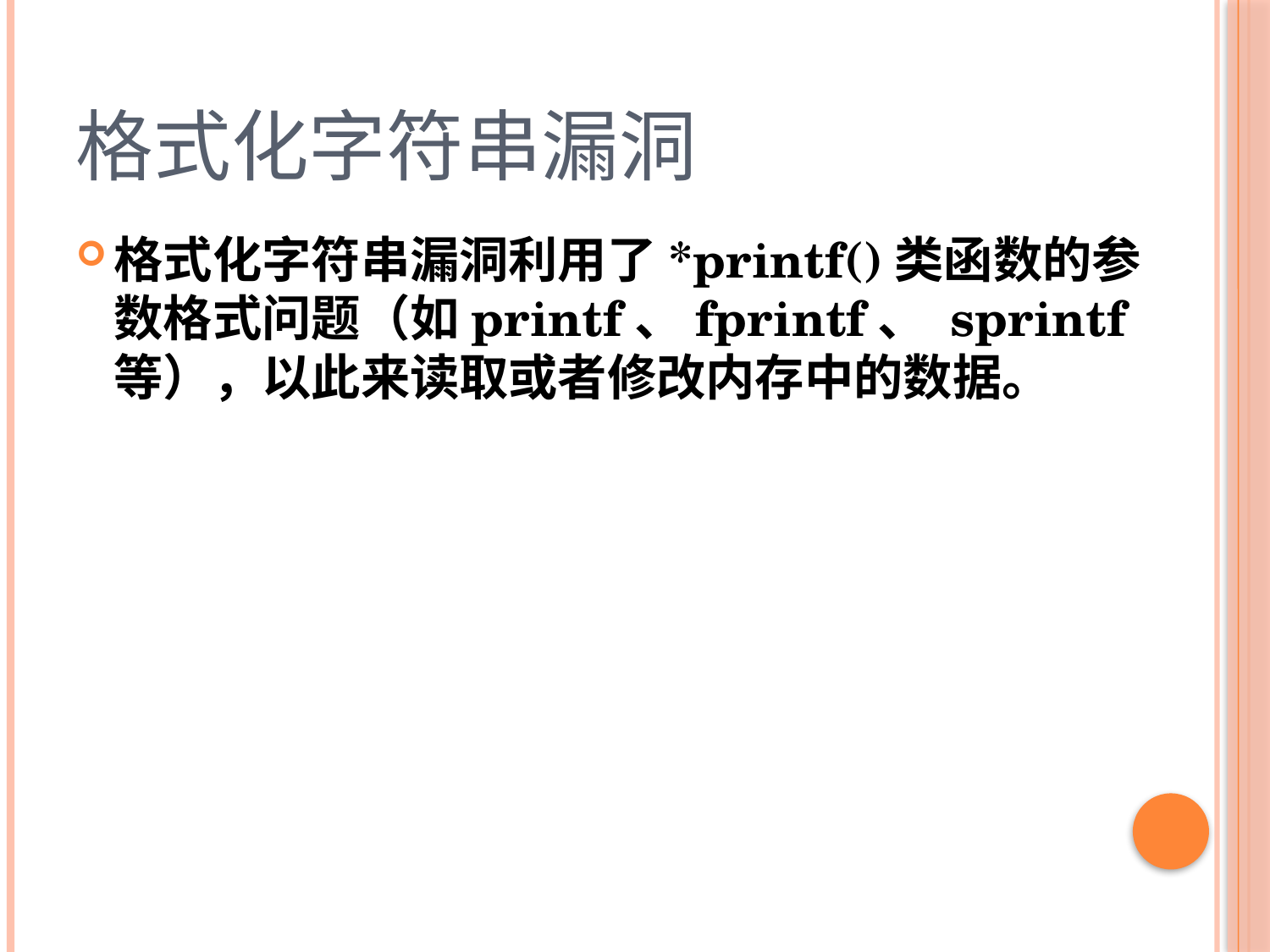

# 格式化字符串漏洞
格式化字符串漏洞利用了*printf()类函数的参数格式问题（如printf、fprintf、 sprintf等），以此来读取或者修改内存中的数据。